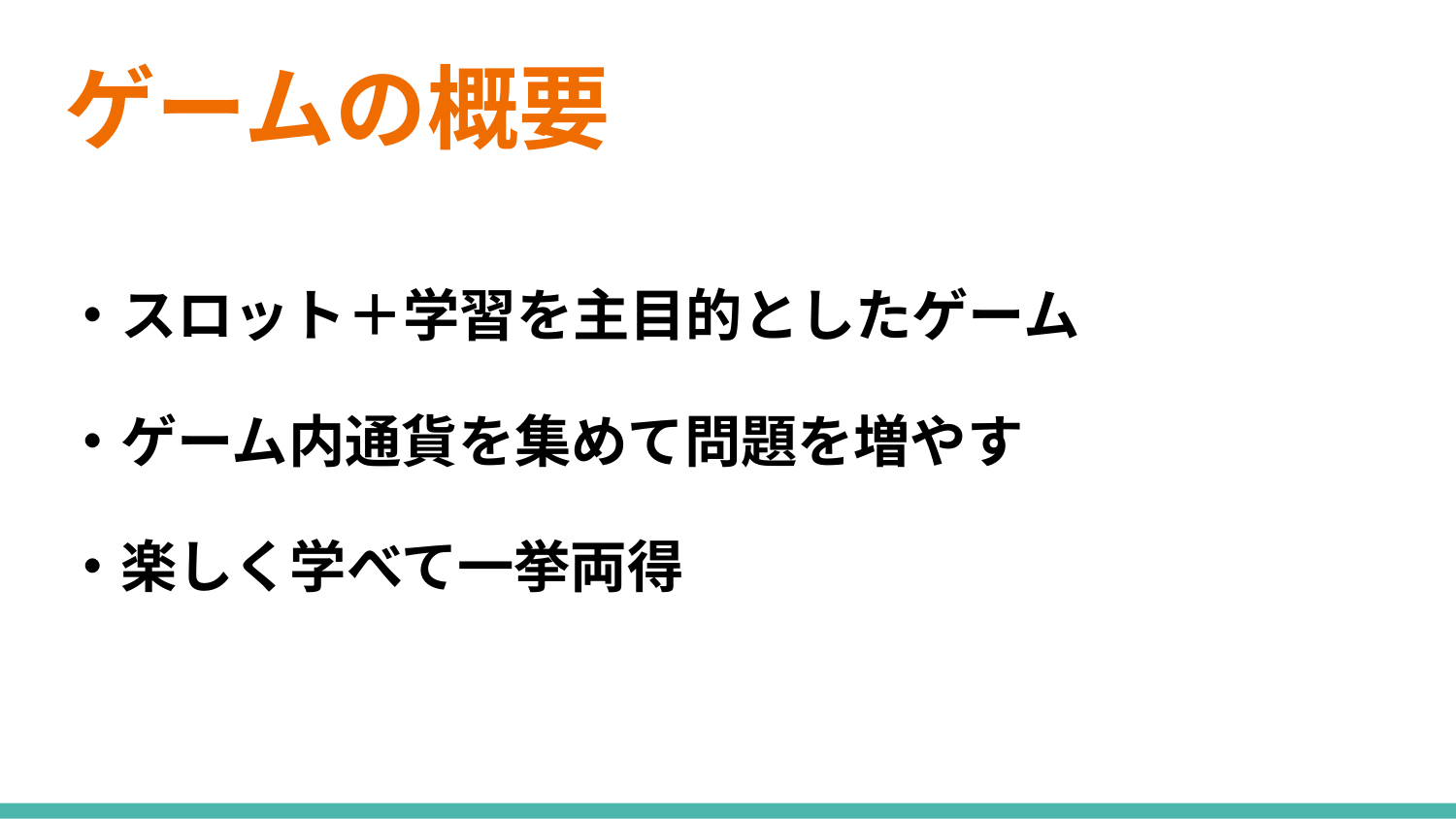

# ゲームの概要
・スロット＋学習を主目的としたゲーム
・ゲーム内通貨を集めて問題を増やす
・楽しく学べて一挙両得